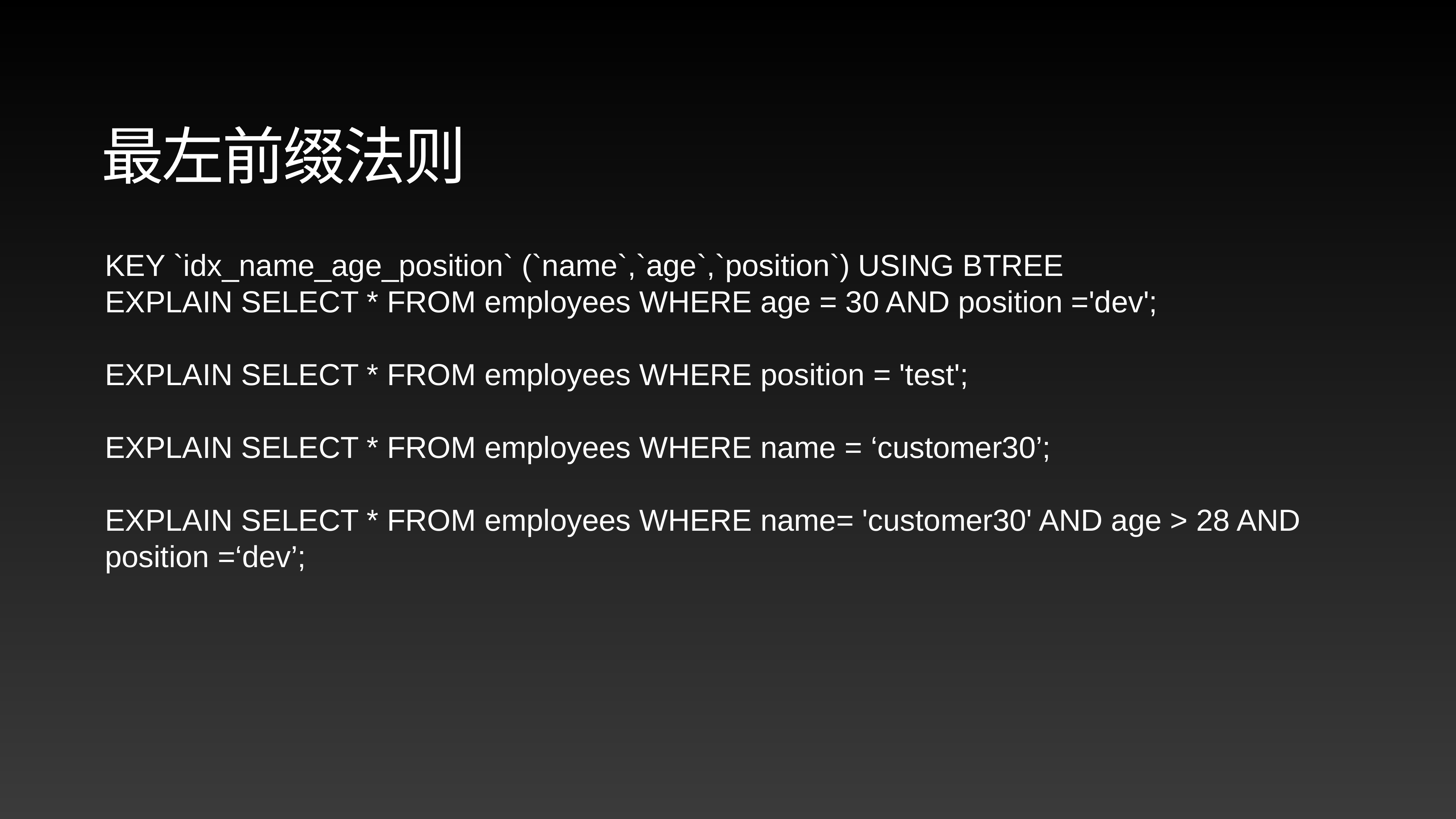

最左前缀法则
KEY `idx_name_age_position` (`name`,`age`,`position`) USING BTREE
EXPLAIN SELECT * FROM employees WHERE age = 30 AND position ='dev';

EXPLAIN SELECT * FROM employees WHERE position = 'test';

EXPLAIN SELECT * FROM employees WHERE name = ‘customer30’;

EXPLAIN SELECT * FROM employees WHERE name= 'customer30' AND age > 28 AND position =‘dev’;